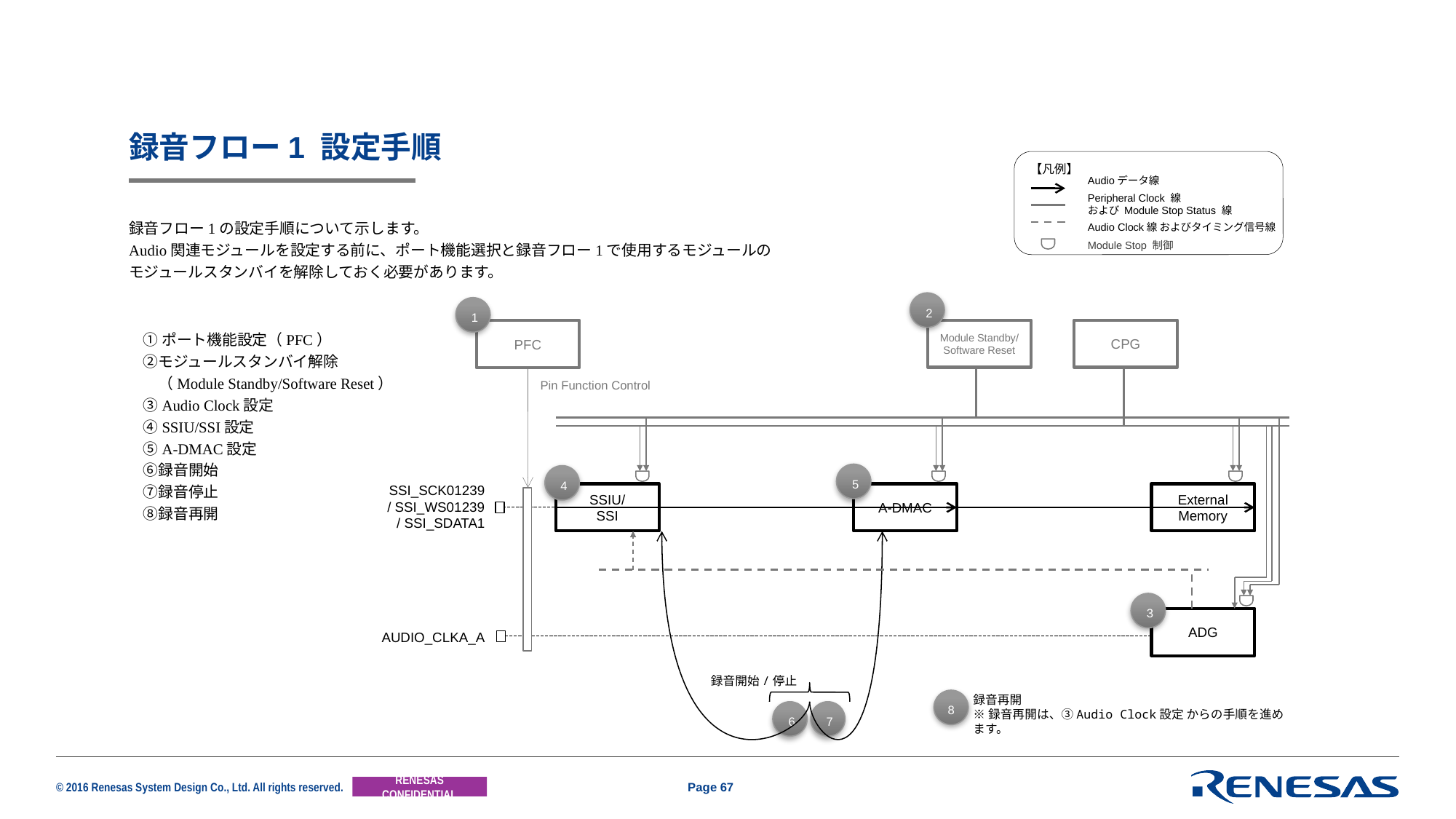

# 録音フロー1 設定手順
【凡例】
Audioデータ線
Peripheral Clock 線
および Module Stop Status 線
Audio Clock線 およびタイミング信号線
録音フロー1の設定手順について示します。
Audio関連モジュールを設定する前に、ポート機能選択と録音フロー1で使用するモジュールの
モジュールスタンバイを解除しておく必要があります。
Module Stop 制御

2
1
Module Standby/
Software Reset
CPG
PFC
①ポート機能設定（PFC）
②モジュールスタンバイ解除
　（Module Standby/Software Reset）
③Audio Clock設定
④SSIU/SSI設定
⑤A-DMAC設定
⑥録音開始
⑦録音停止
⑧録音再開
Pin Function Control
5
4

SSI_SCK01239
/ SSI_WS01239
/ SSI_SDATA1
SSIU/
SSI
A-DMAC
External
Memory

3

ADG
AUDIO_CLKA_A

録音開始/停止
録音再開
※録音再開は、③Audio Clock設定 からの手順を進めます。
8
6
7
Page 67